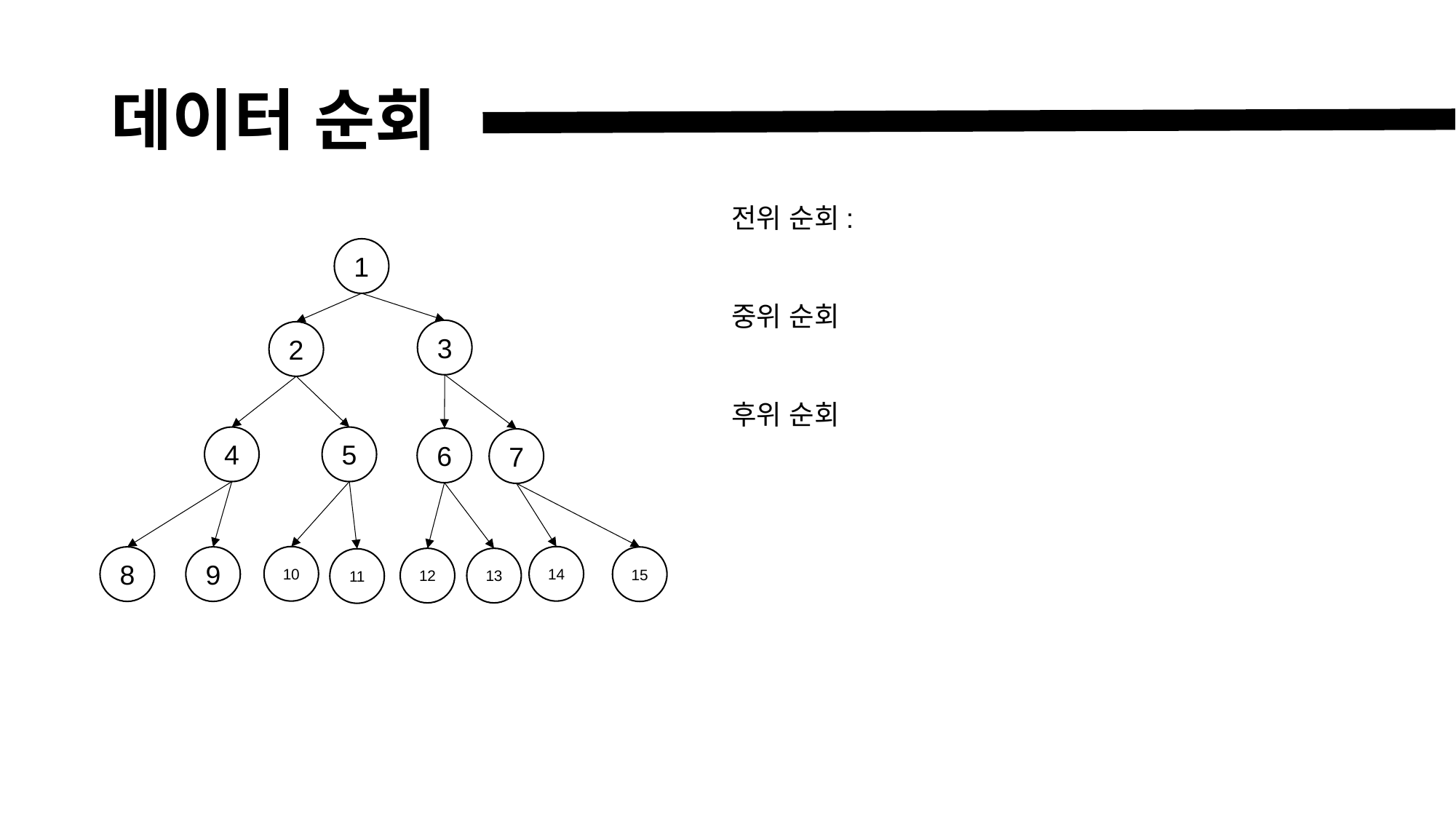

# 데이터 순회
전위 순회:

중위 순회

후위 순회

1
3
2
4
5
6
7
10
14
8
9
15
12
13
11